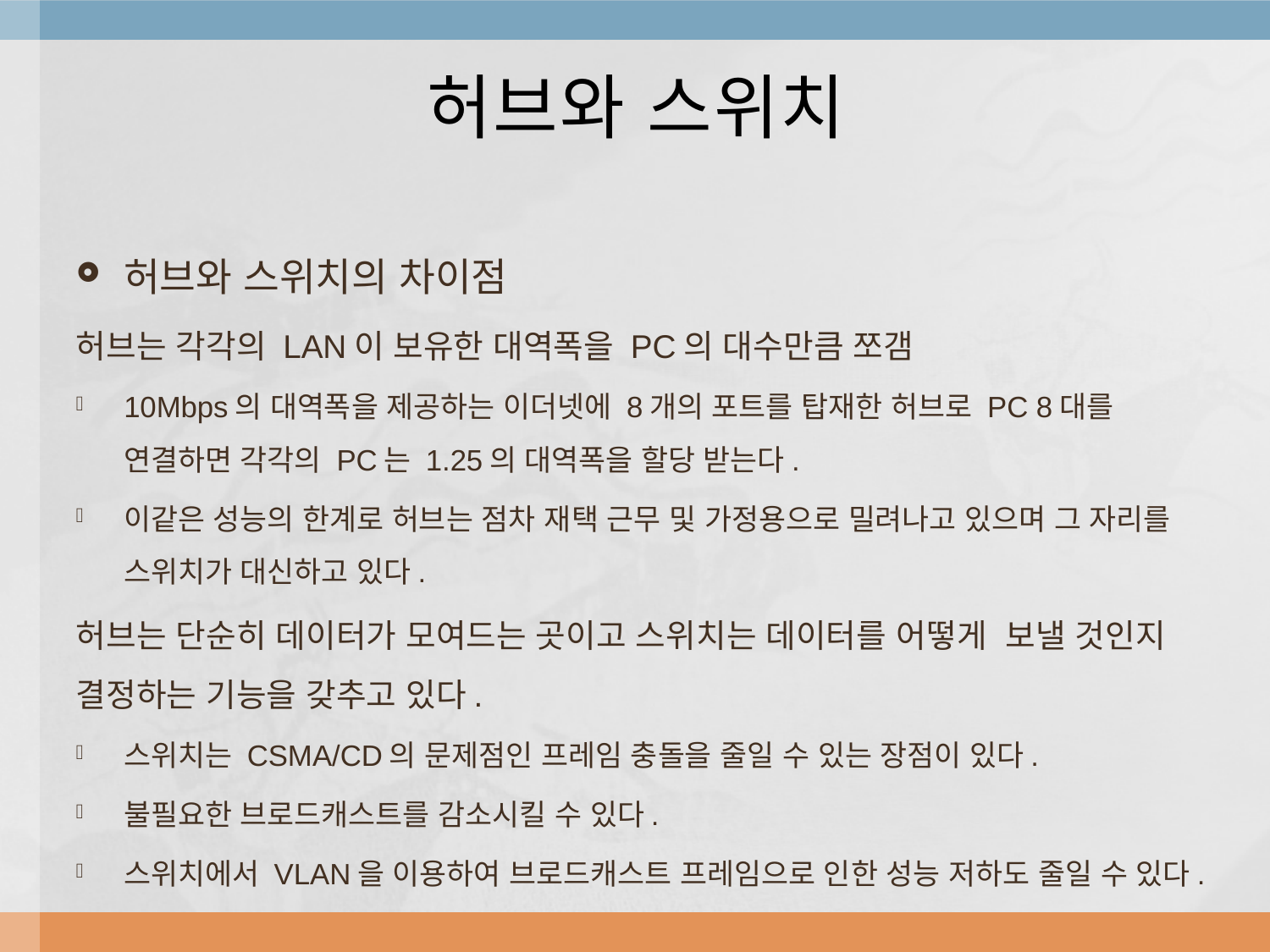

# 허브와 스위치
허브와 스위치의 차이점
허브는 각각의 LAN이 보유한 대역폭을 PC의 대수만큼 쪼갬
10Mbps의 대역폭을 제공하는 이더넷에 8개의 포트를 탑재한 허브로 PC 8대를 연결하면 각각의 PC는 1.25의 대역폭을 할당 받는다.
이같은 성능의 한계로 허브는 점차 재택 근무 및 가정용으로 밀려나고 있으며 그 자리를 스위치가 대신하고 있다.
허브는 단순히 데이터가 모여드는 곳이고 스위치는 데이터를 어떻게  보낼 것인지 결정하는 기능을 갖추고 있다.
스위치는 CSMA/CD의 문제점인 프레임 충돌을 줄일 수 있는 장점이 있다.
불필요한 브로드캐스트를 감소시킬 수 있다.
스위치에서 VLAN을 이용하여 브로드캐스트 프레임으로 인한 성능 저하도 줄일 수 있다.